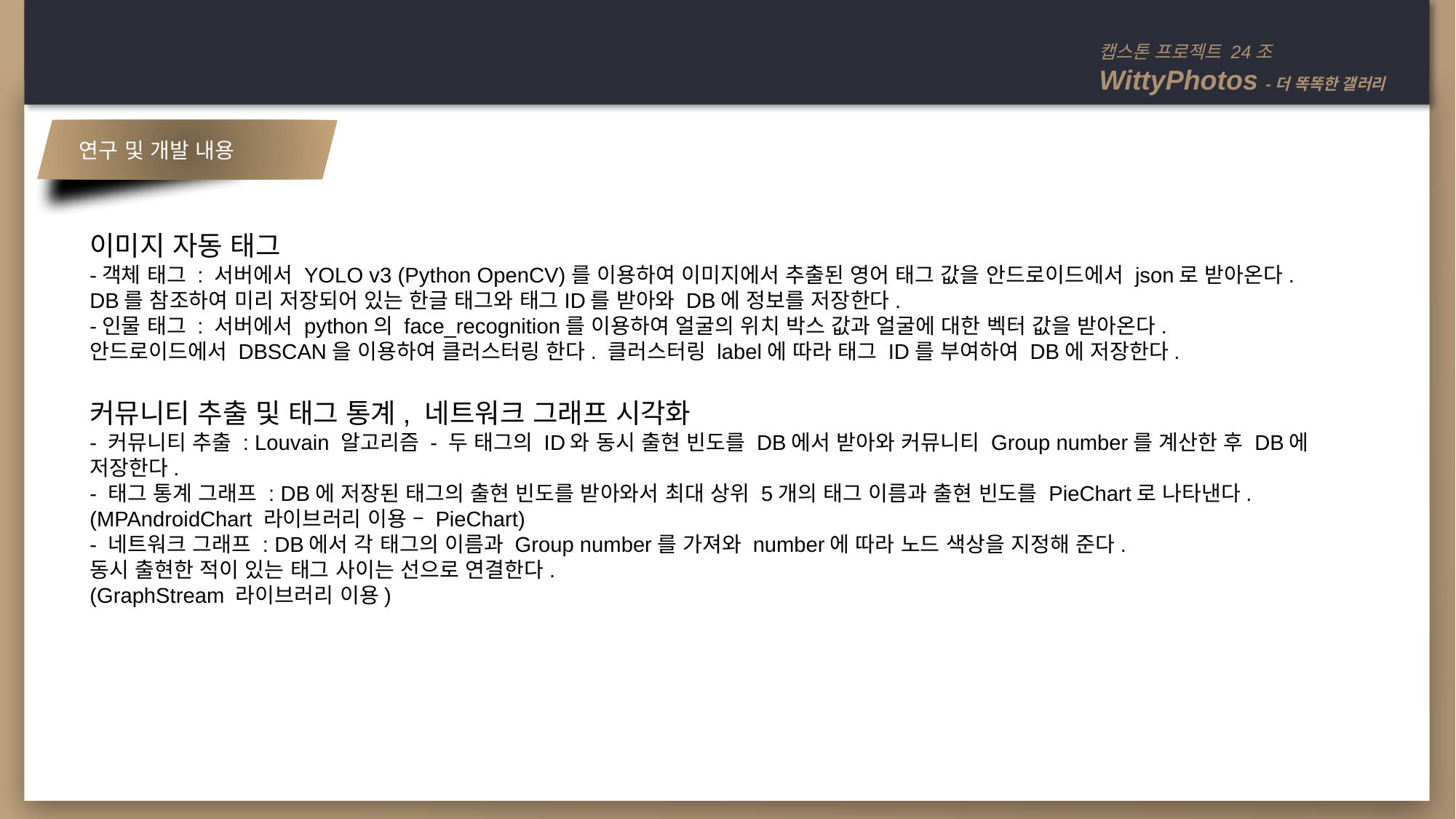

캡스톤 프로젝트 24조
WittyPhotos -더 똑똑한 갤러리

연구 및 개발 내용

이미지 자동 태그
-객체 태그 : 서버에서 YOLO v3 (Python OpenCV)를 이용하여 이미지에서 추출된 영어 태그 값을 안드로이드에서 json로 받아온다.
DB를 참조하여 미리 저장되어 있는 한글 태그와 태그ID를 받아와 DB에 정보를 저장한다.
-인물 태그 : 서버에서 python의 face_recognition를 이용하여 얼굴의 위치 박스 값과 얼굴에 대한 벡터 값을 받아온다.
안드로이드에서 DBSCAN을 이용하여 클러스터링 한다. 클러스터링 label에 따라 태그 ID를 부여하여 DB에 저장한다.

커뮤니티 추출 및 태그 통계, 네트워크 그래프 시각화
- 커뮤니티 추출 : Louvain 알고리즘 - 두 태그의 ID와 동시 출현 빈도를 DB에서 받아와 커뮤니티 Group number를 계산한 후 DB에 저장한다.
- 태그 통계 그래프 : DB에 저장된 태그의 출현 빈도를 받아와서 최대 상위 5개의 태그 이름과 출현 빈도를 PieChart로 나타낸다.
(MPAndroidChart 라이브러리 이용 – PieChart)
- 네트워크 그래프 : DB에서 각 태그의 이름과 Group number를 가져와 number에 따라 노드 색상을 지정해 준다.
동시 출현한 적이 있는 태그 사이는 선으로 연결한다.
(GraphStream 라이브러리 이용)